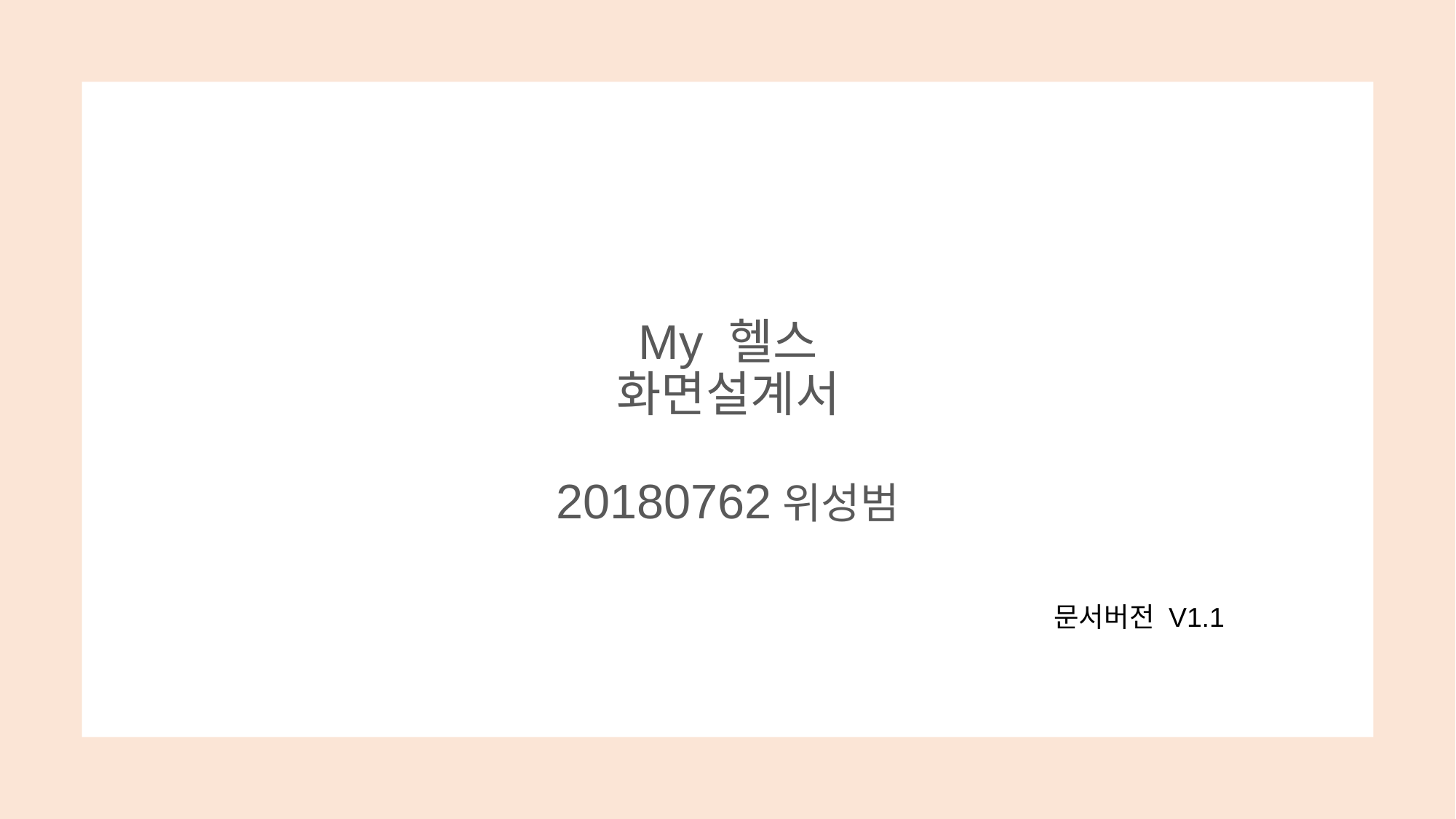

# My 헬스 화면설계서
20180762 위성범
문서버전 V1.1